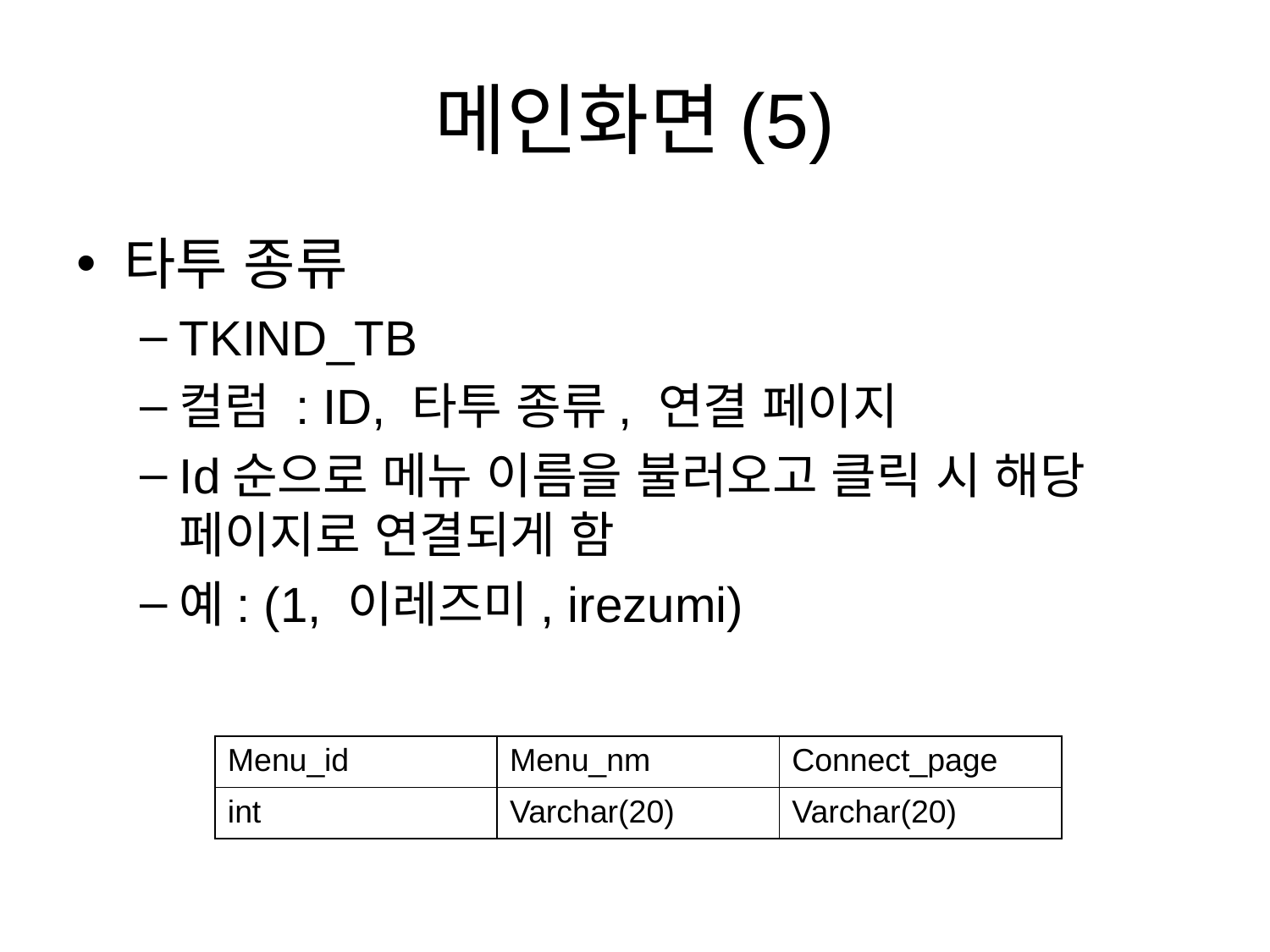

# 메인화면(5)
타투 종류
TKIND_TB
컬럼 : ID, 타투 종류, 연결 페이지
Id순으로 메뉴 이름을 불러오고 클릭 시 해당 페이지로 연결되게 함
예: (1, 이레즈미, irezumi)

| Menu\_id | Menu\_nm | Connect\_page |
| --- | --- | --- |
| int | Varchar(20) | Varchar(20) |